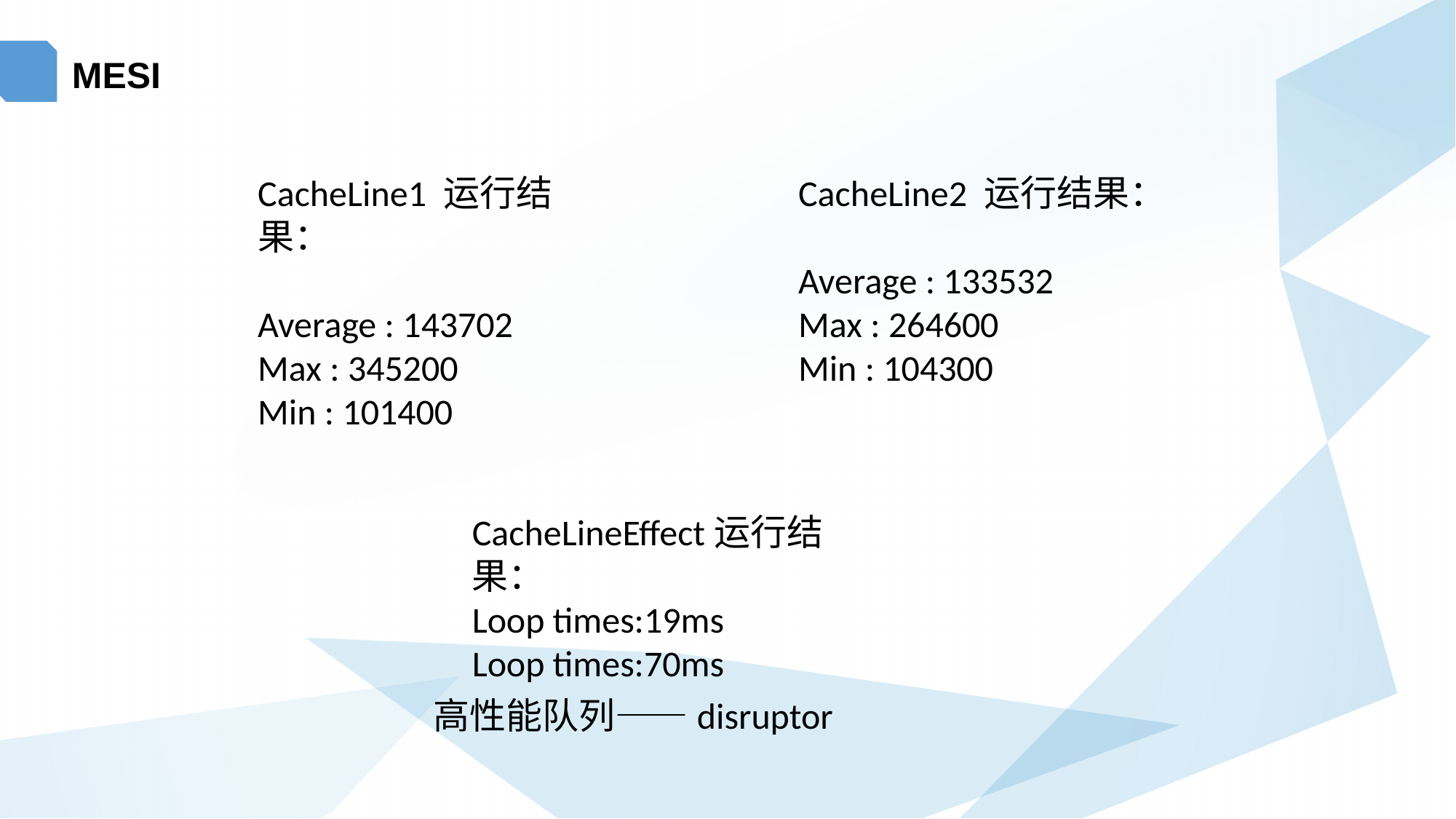

MESI
CacheLine1 运行结果：

Average : 143702
Max : 345200
Min : 101400

CacheLine2 运行结果：

Average : 133532
Max : 264600
Min : 104300

CacheLineEffect运行结果：
Loop times:19ms
Loop times:70ms
高性能队列——disruptor